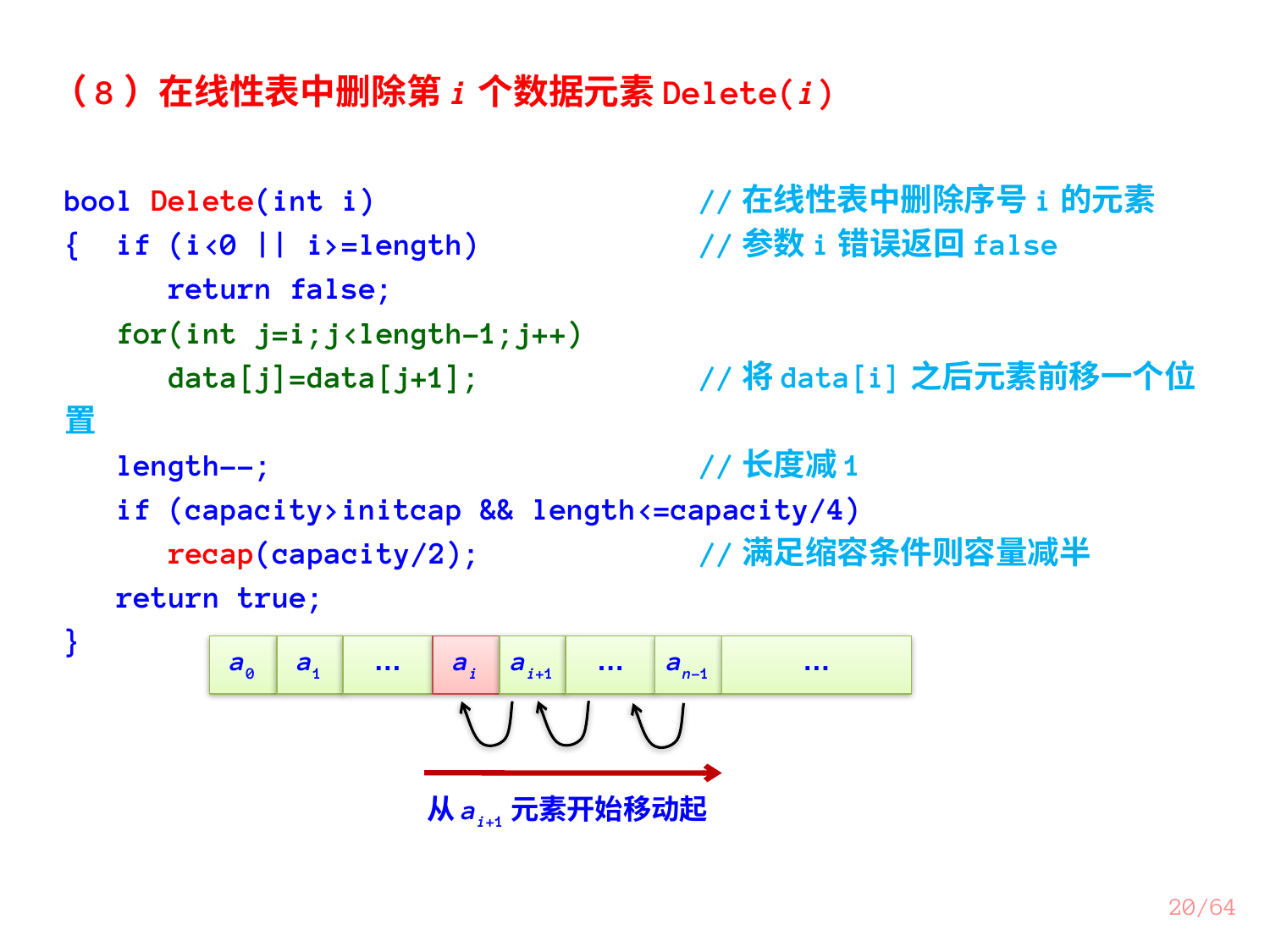

（8）在线性表中删除第i个数据元素Delete(i)
bool Delete(int i) 			//在线性表中删除序号i的元素
{  if (i<0 || i>=length)		//参数i错误返回false
      return false;
   for(int j=i;j<length-1;j++)
      data[j]=data[j+1];		//将data[i]之后元素前移一个位置
   length--; 				//长度减1
   if (capacity>initcap && length<=capacity/4)
      recap(capacity/2);		//满足缩容条件则容量减半
   return true;
}
a0
a1
…
ai
ai+1
…
an-1
…

从ai+1元素开始移动起

20/64